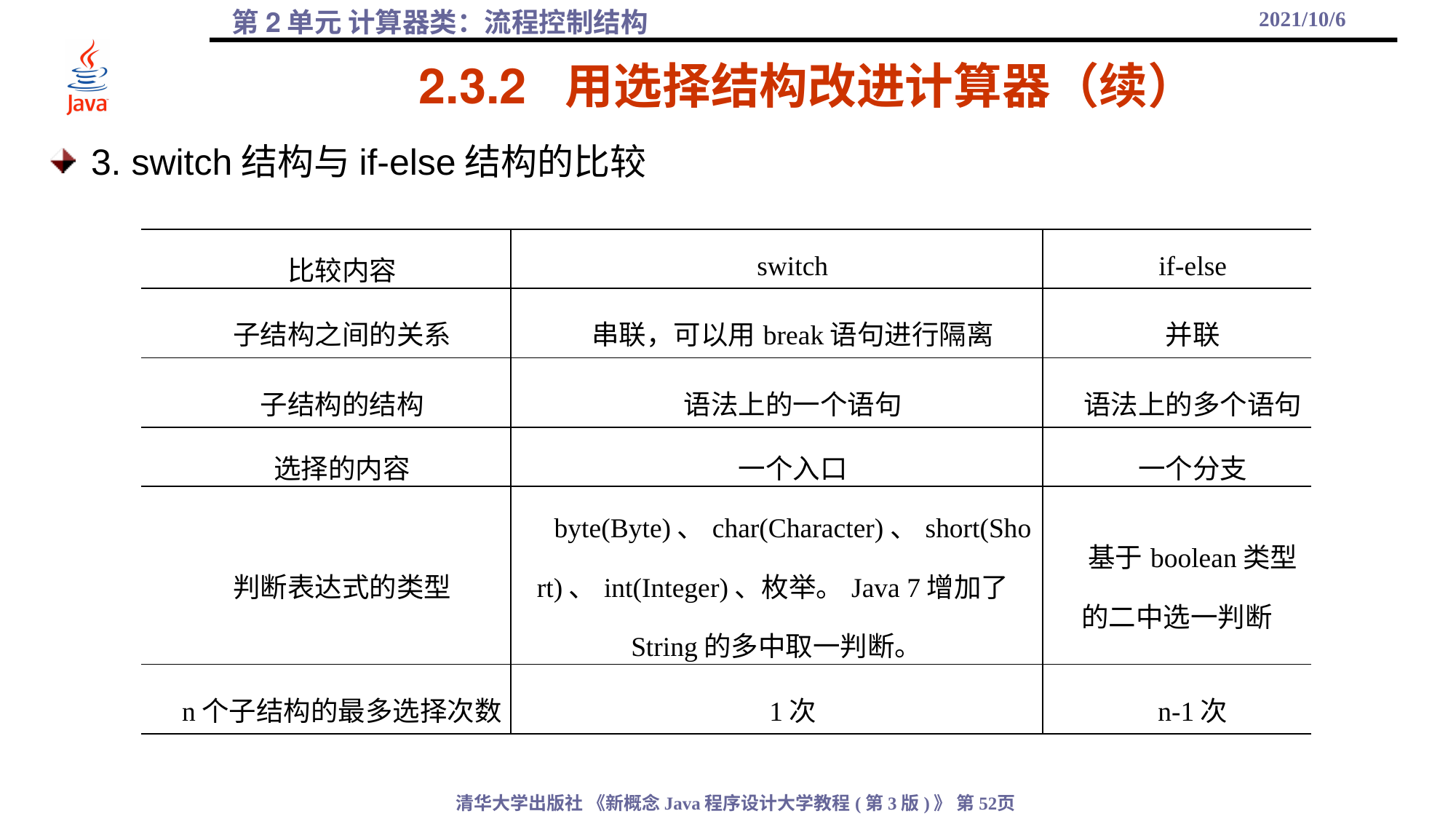

2021/10/6
# 2.3.2  用选择结构改进计算器（续）
3. switch结构与if-else结构的比较

| 比较内容 | switch | if-else |
| --- | --- | --- |
| 子结构之间的关系 | 串联，可以用break语句进行隔离 | 并联 |
| 子结构的结构 | 语法上的一个语句 | 语法上的多个语句 |
| 选择的内容 | 一个入口 | 一个分支 |
| 判断表达式的类型 | byte(Byte)、char(Character)、short(Short)、int(Integer)、枚举。Java 7增加了String的多中取一判断。 | 基于boolean类型的二中选一判断 |
| n个子结构的最多选择次数 | 1次 | n-1次 |